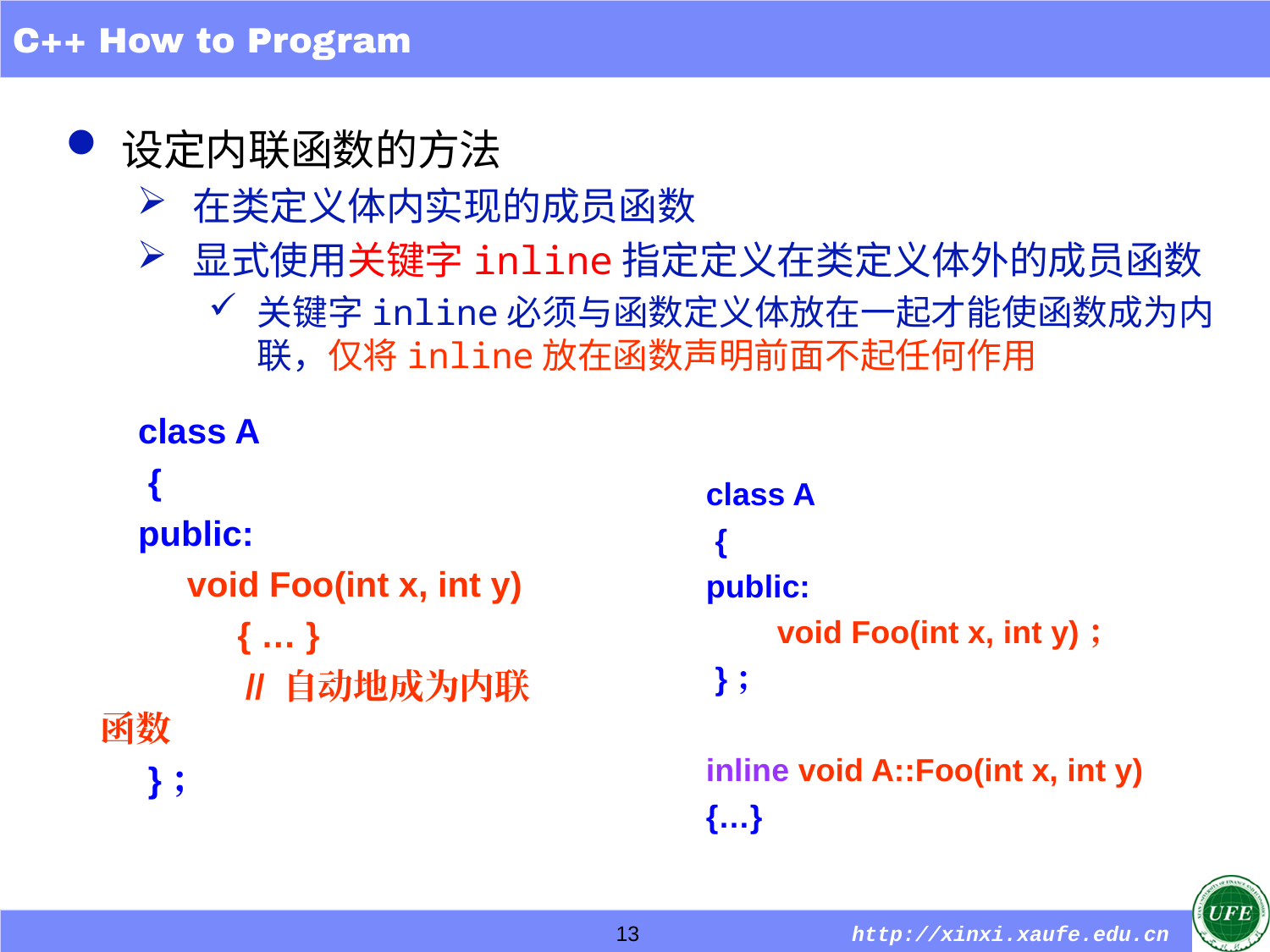

设定内联函数的方法
在类定义体内实现的成员函数
显式使用关键字inline指定定义在类定义体外的成员函数
关键字inline必须与函数定义体放在一起才能使函数成为内联，仅将inline放在函数声明前面不起任何作用
class A
 {
public:
     void Foo(int x, int y)
	 { … }
           // 自动地成为内联函数
 }；
class A
 {
public:
        void Foo(int x, int y)；
 }；

inline void A::Foo(int x, int y)
{…}
13